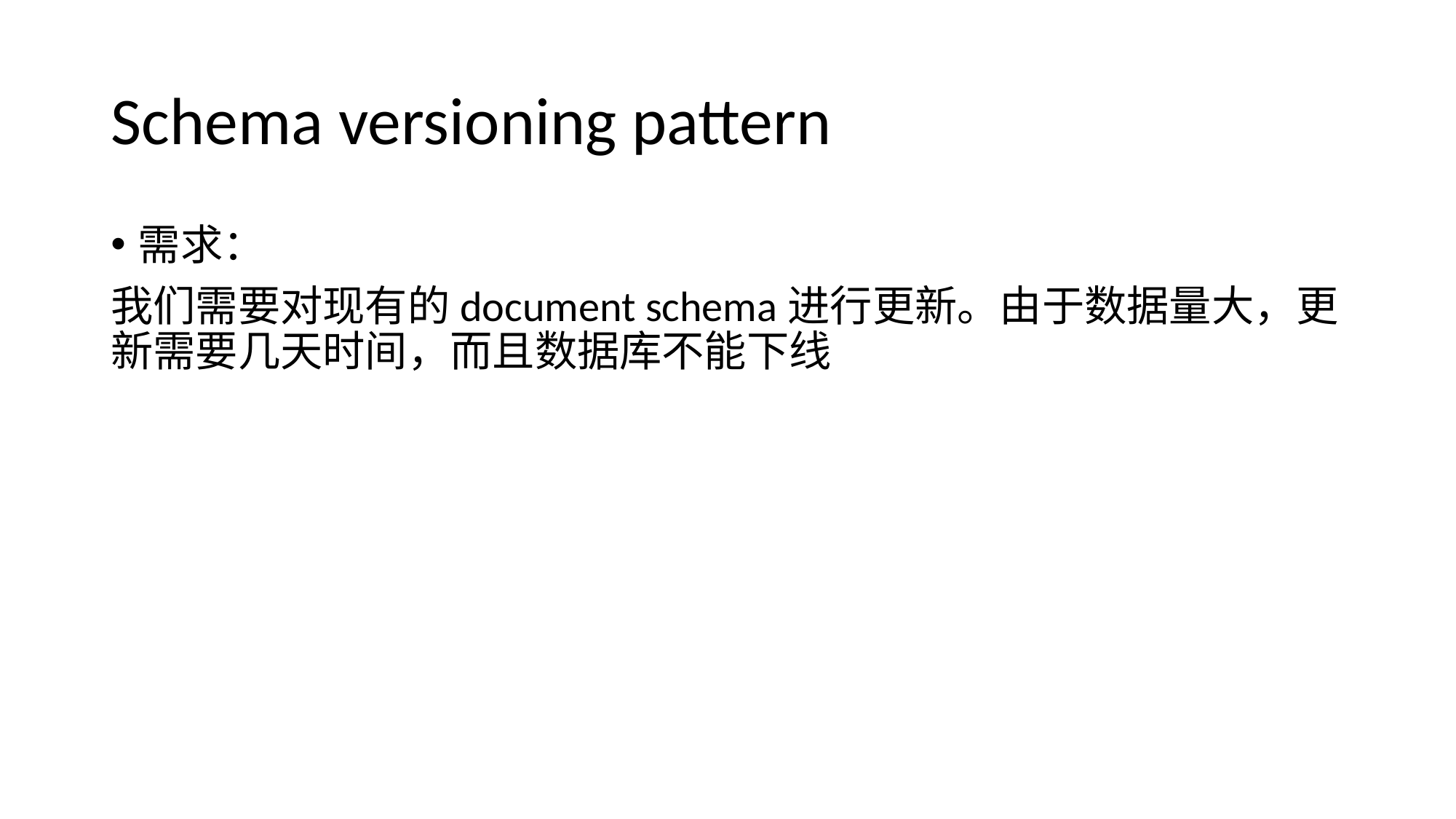

# Schema versioning pattern
需求：
我们需要对现有的document schema进行更新。由于数据量大，更新需要几天时间，而且数据库不能下线